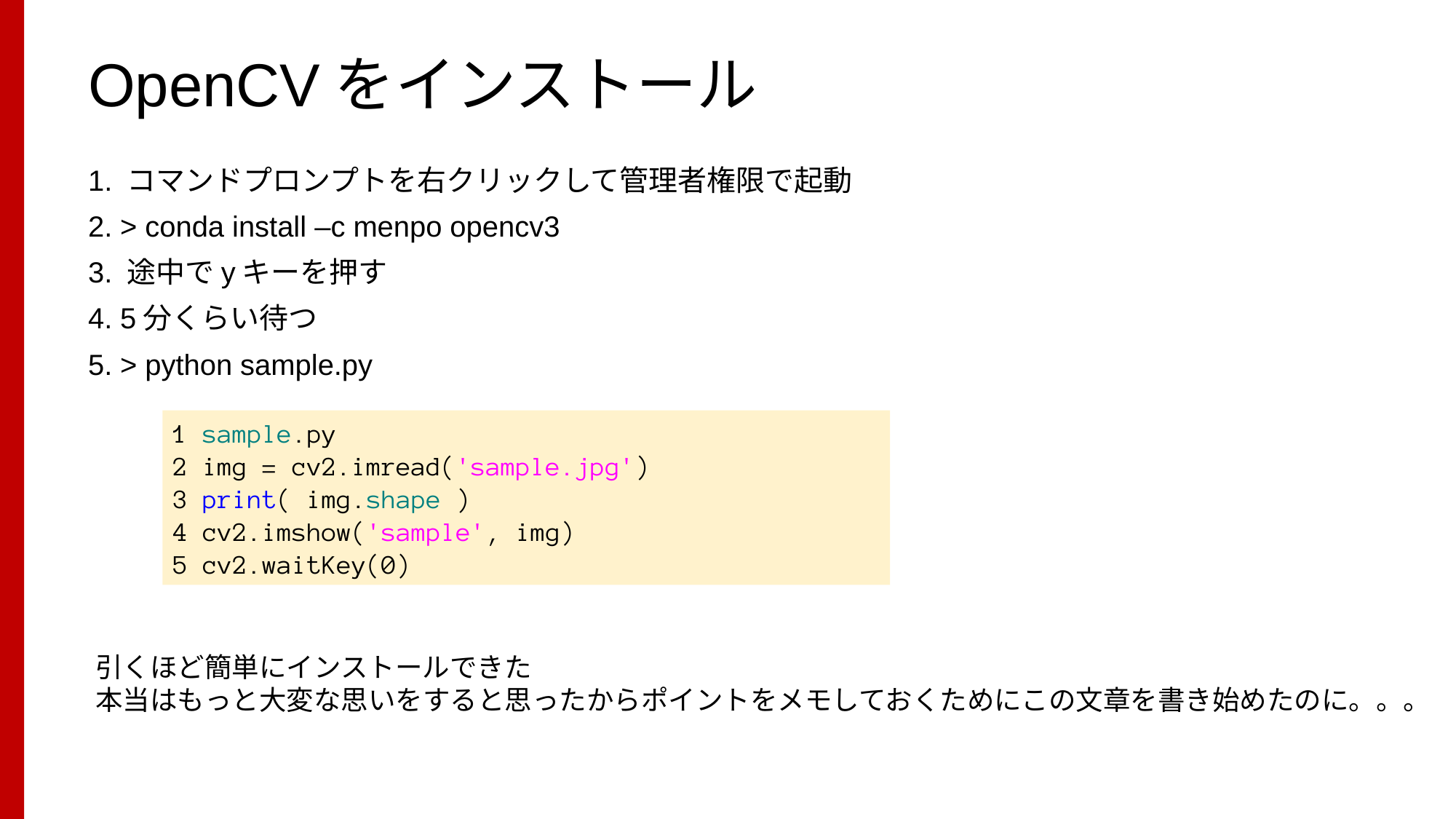

# OpenCVをインストール
1. コマンドプロンプトを右クリックして管理者権限で起動
2. > conda install –c menpo opencv3
3. 途中でyキーを押す
4. 5分くらい待つ
5. > python sample.py
1 sample.py
2 img = cv2.imread('sample.jpg')
3 print( img.shape )
4 cv2.imshow('sample', img)
5 cv2.waitKey(0)
引くほど簡単にインストールできた
本当はもっと大変な思いをすると思ったからポイントをメモしておくためにこの文章を書き始めたのに。。。